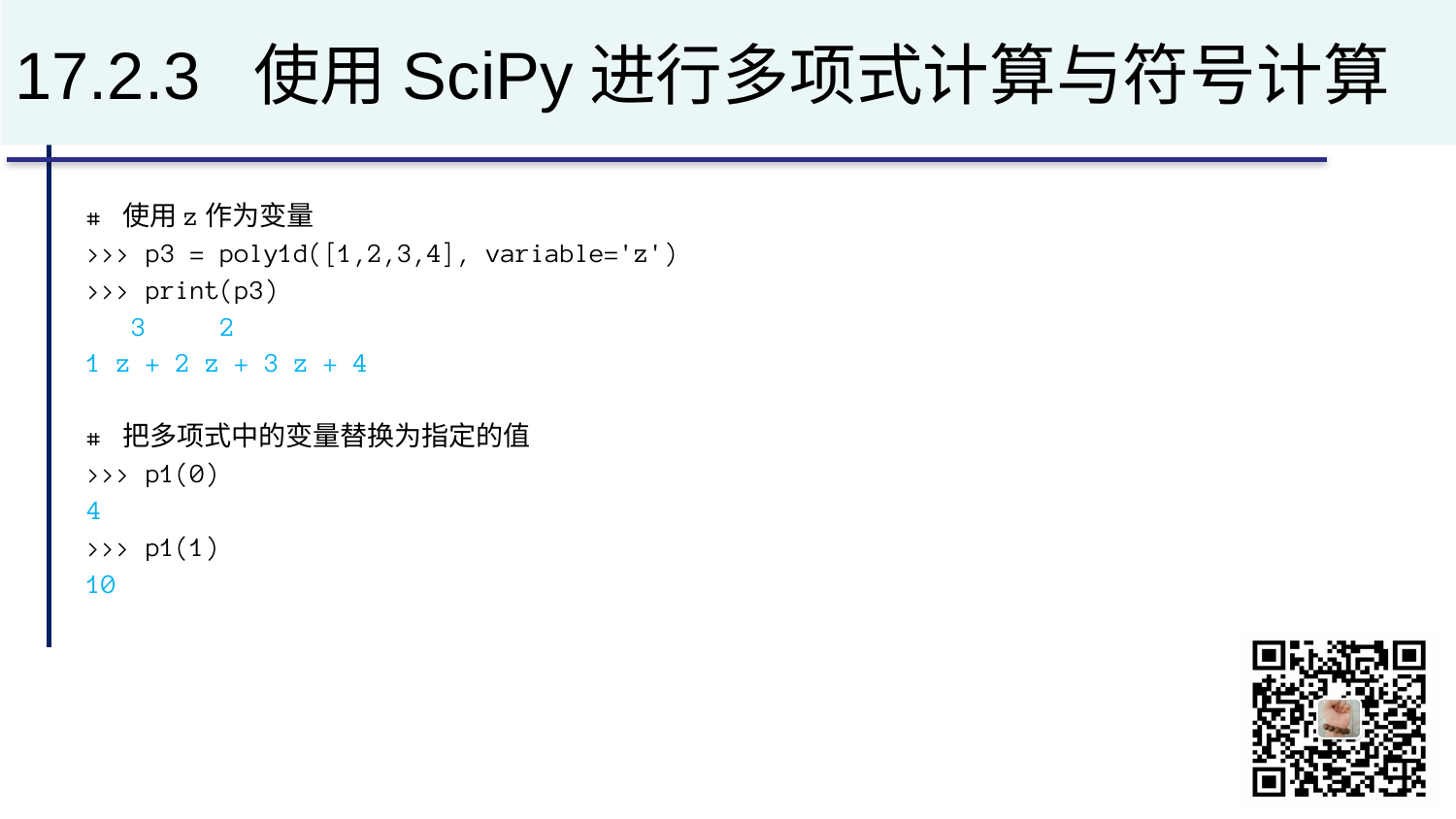

# 17.2.3  使用SciPy进行多项式计算与符号计算
# 使用z作为变量
>>> p3 = poly1d([1,2,3,4], variable='z')
>>> print(p3)
   3     2
1 z + 2 z + 3 z + 4

# 把多项式中的变量替换为指定的值
>>> p1(0)
4
>>> p1(1)
10